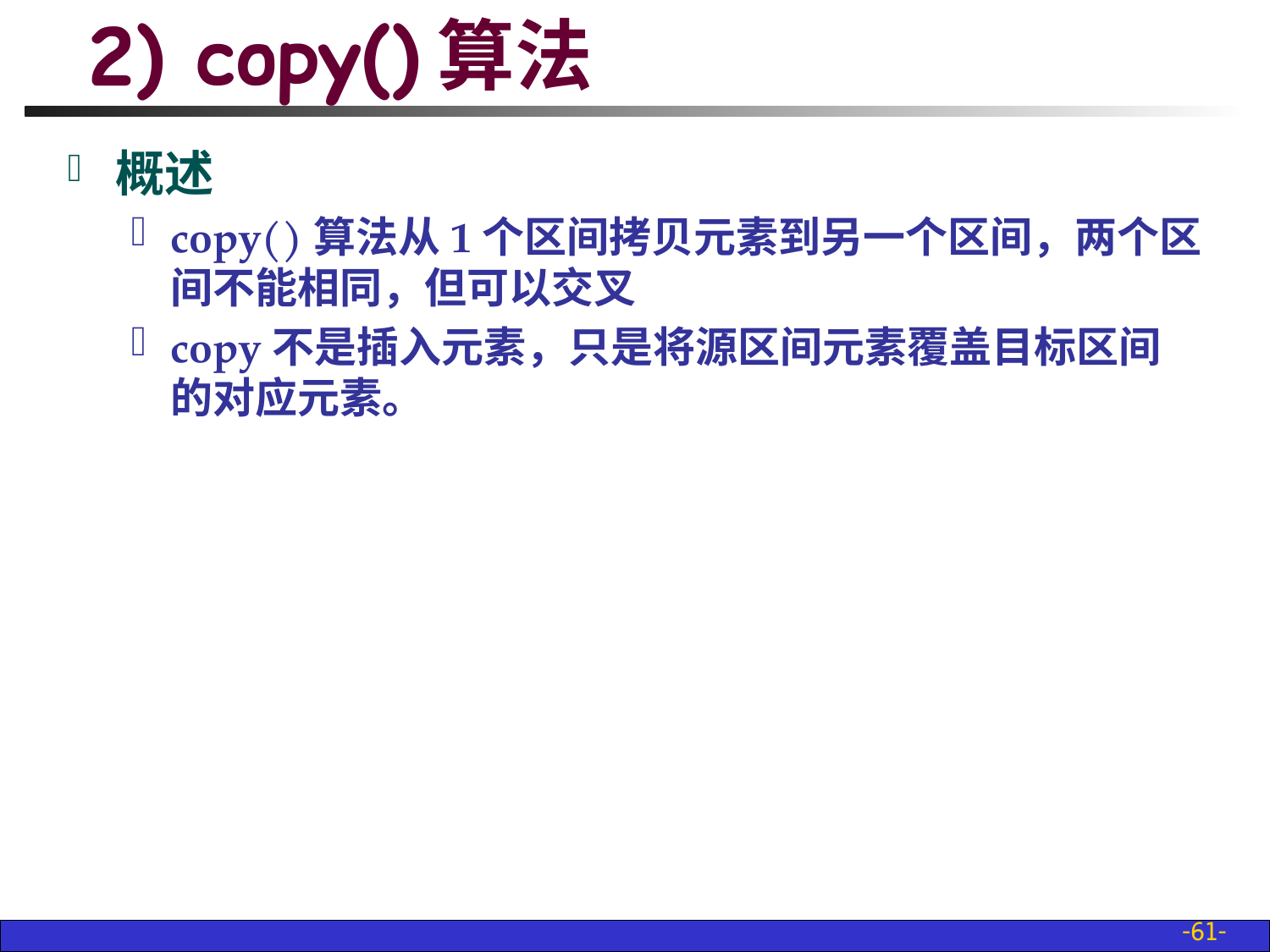

# 2) copy()算法
概述
copy()算法从1个区间拷贝元素到另一个区间，两个区间不能相同，但可以交叉
copy不是插入元素，只是将源区间元素覆盖目标区间的对应元素。
-61-